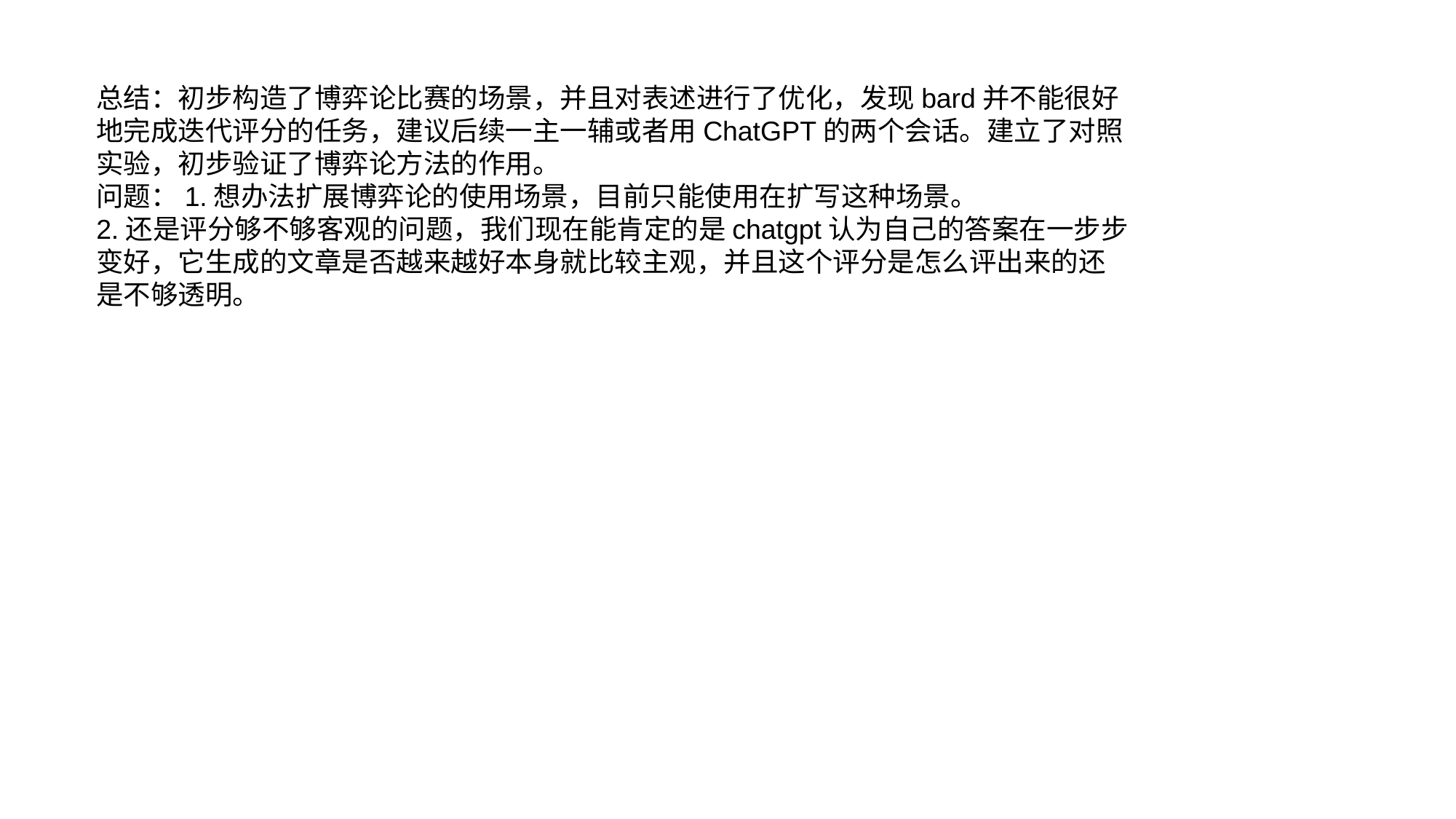

总结：初步构造了博弈论比赛的场景，并且对表述进行了优化，发现bard并不能很好地完成迭代评分的任务，建议后续一主一辅或者用ChatGPT的两个会话。建立了对照实验，初步验证了博弈论方法的作用。
问题：1.想办法扩展博弈论的使用场景，目前只能使用在扩写这种场景。
2.还是评分够不够客观的问题，我们现在能肯定的是chatgpt认为自己的答案在一步步变好，它生成的文章是否越来越好本身就比较主观，并且这个评分是怎么评出来的还是不够透明。